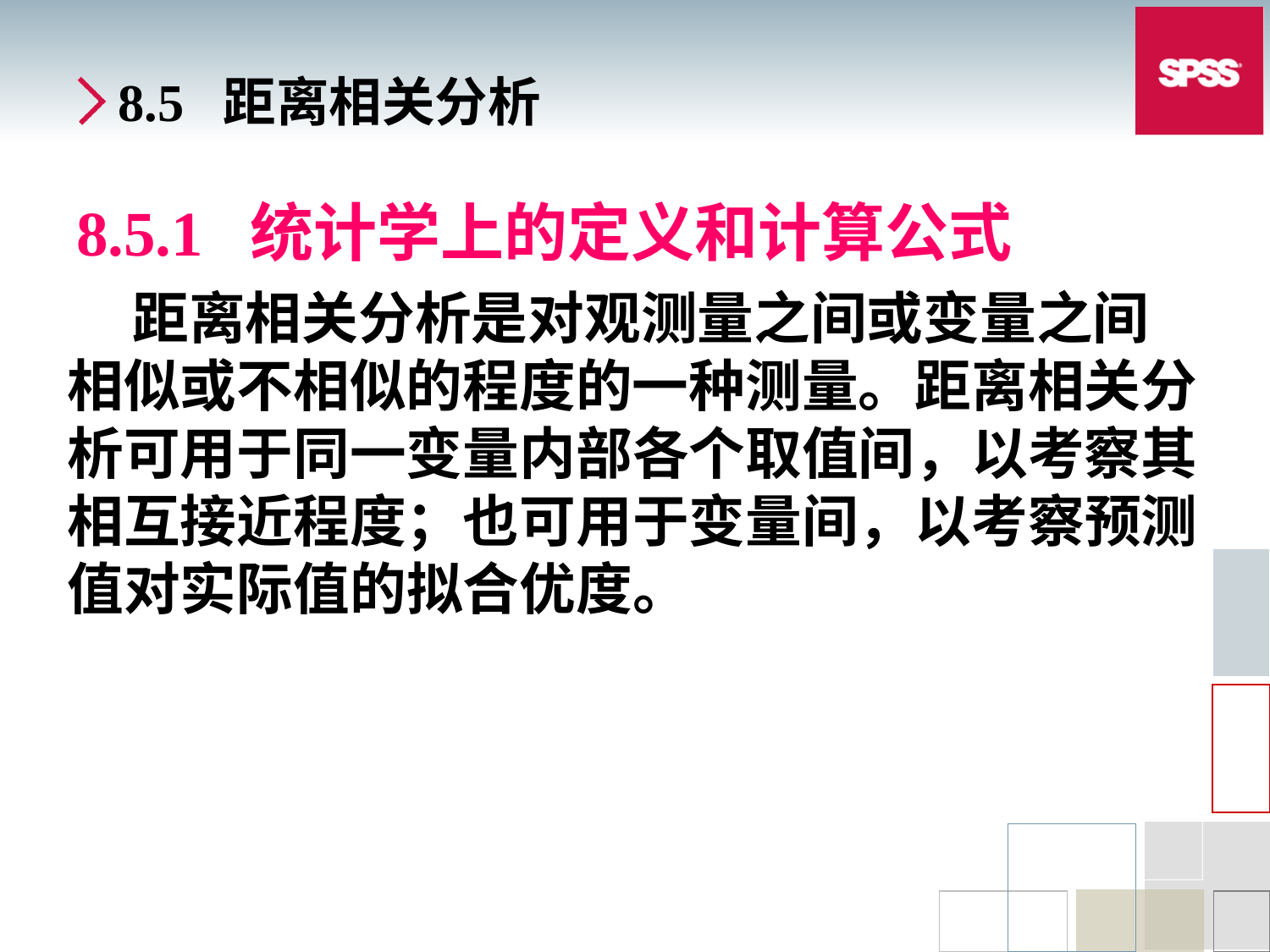

8.5  距离相关分析
8.5.1  统计学上的定义和计算公式
    距离相关分析是对观测量之间或变量之间相似或不相似的程度的一种测量。距离相关分析可用于同一变量内部各个取值间，以考察其相互接近程度；也可用于变量间，以考察预测值对实际值的拟合优度。